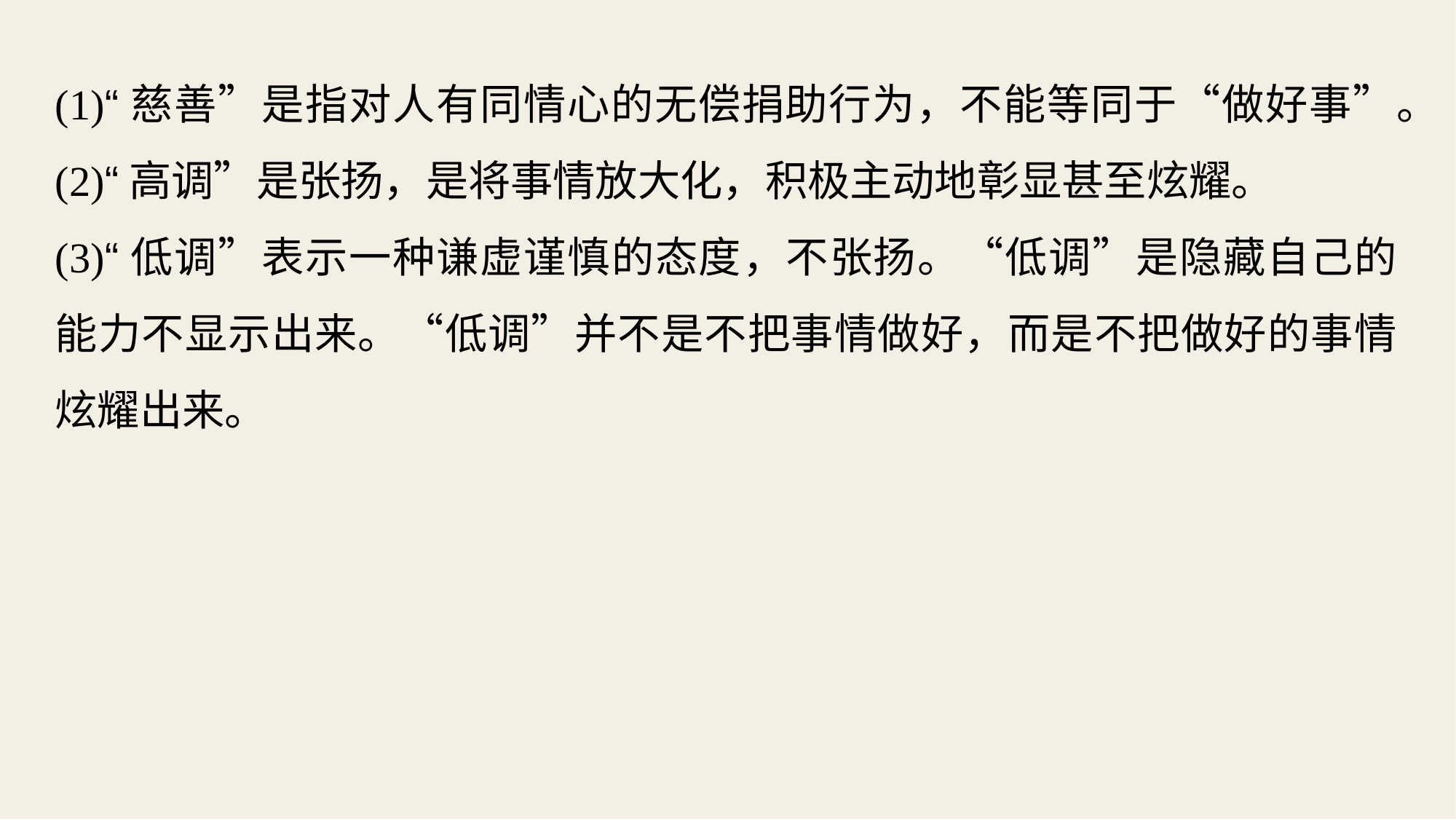

(1)“慈善”是指对人有同情心的无偿捐助行为，不能等同于“做好事”。
(2)“高调”是张扬，是将事情放大化，积极主动地彰显甚至炫耀。
(3)“低调”表示一种谦虚谨慎的态度，不张扬。“低调”是隐藏自己的能力不显示出来。“低调”并不是不把事情做好，而是不把做好的事情炫耀出来。